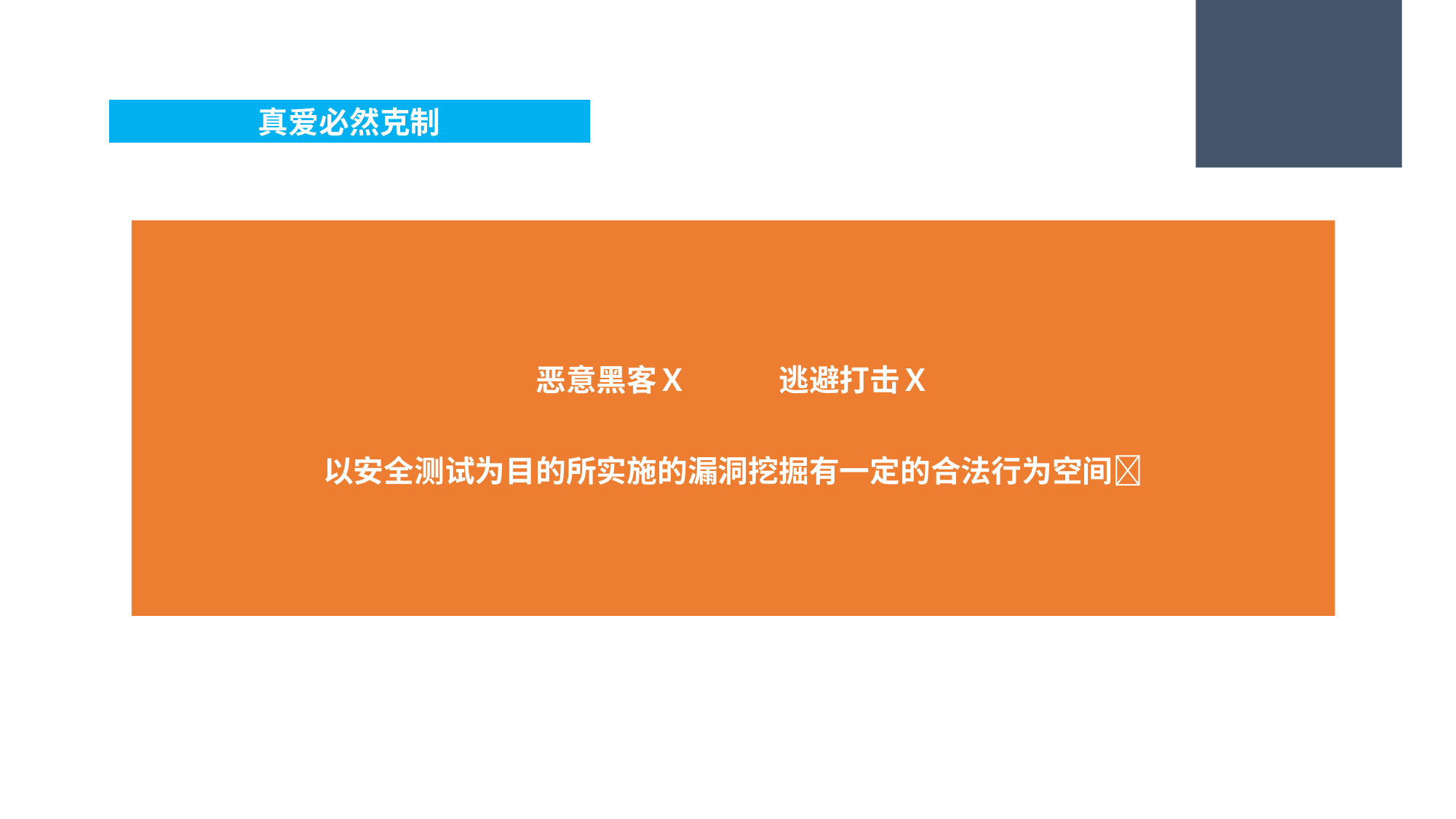

真爱必然克制
恶意黑客Ｘ　　　逃避打击Ｘ

以安全测试为目的所实施的漏洞挖掘有一定的合法行为空间√